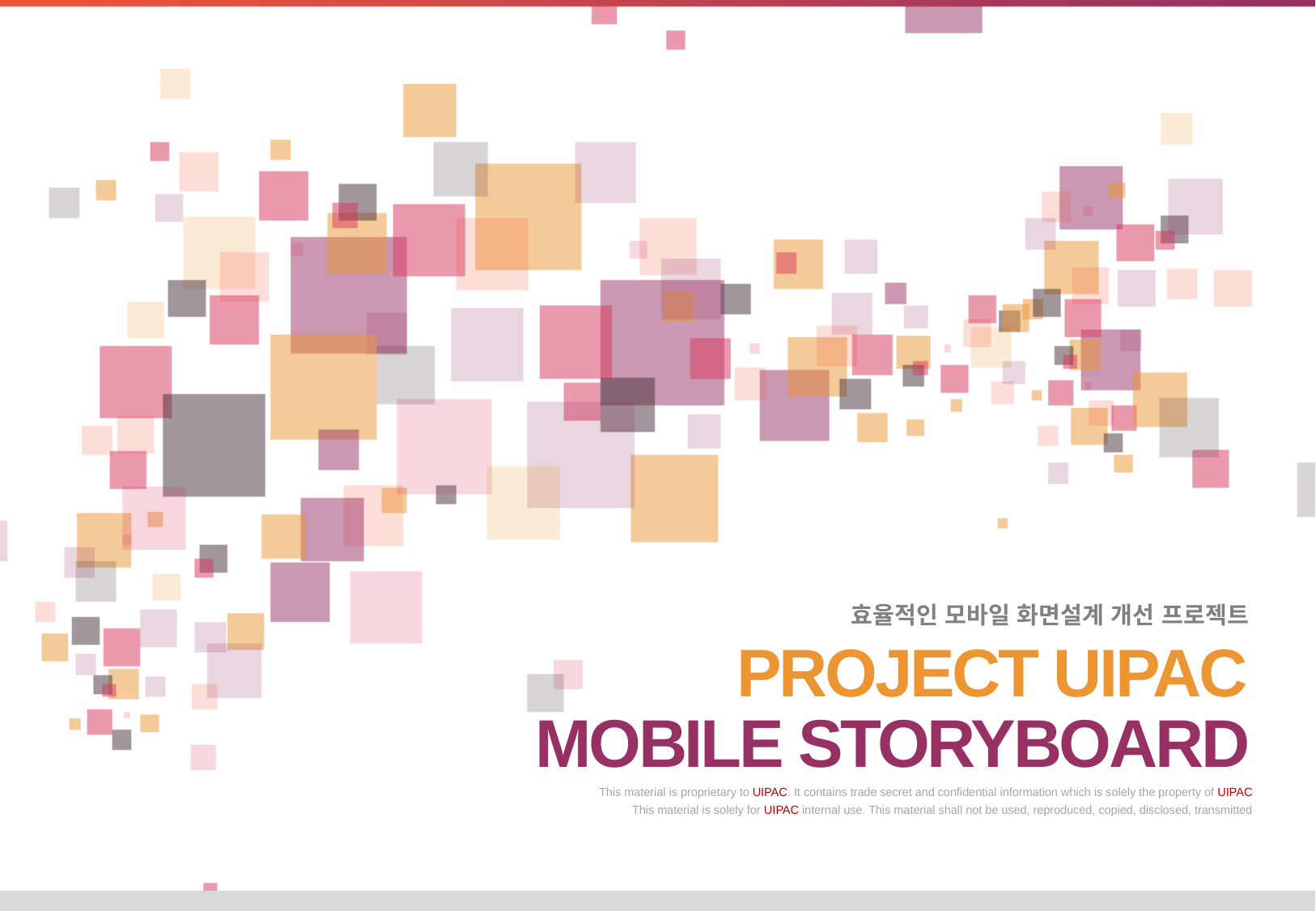

효율적인 모바일 화면설계 개선 프로젝트
# PROJECT UIPAC
MOBILE STORYBOARD
This material is proprietary to UIPAC. It contains trade secret and confidential information which is solely the property of UIPAC

This material is solely for UIPAC internal use. This material shall not be used, reproduced, copied, disclosed, transmitted